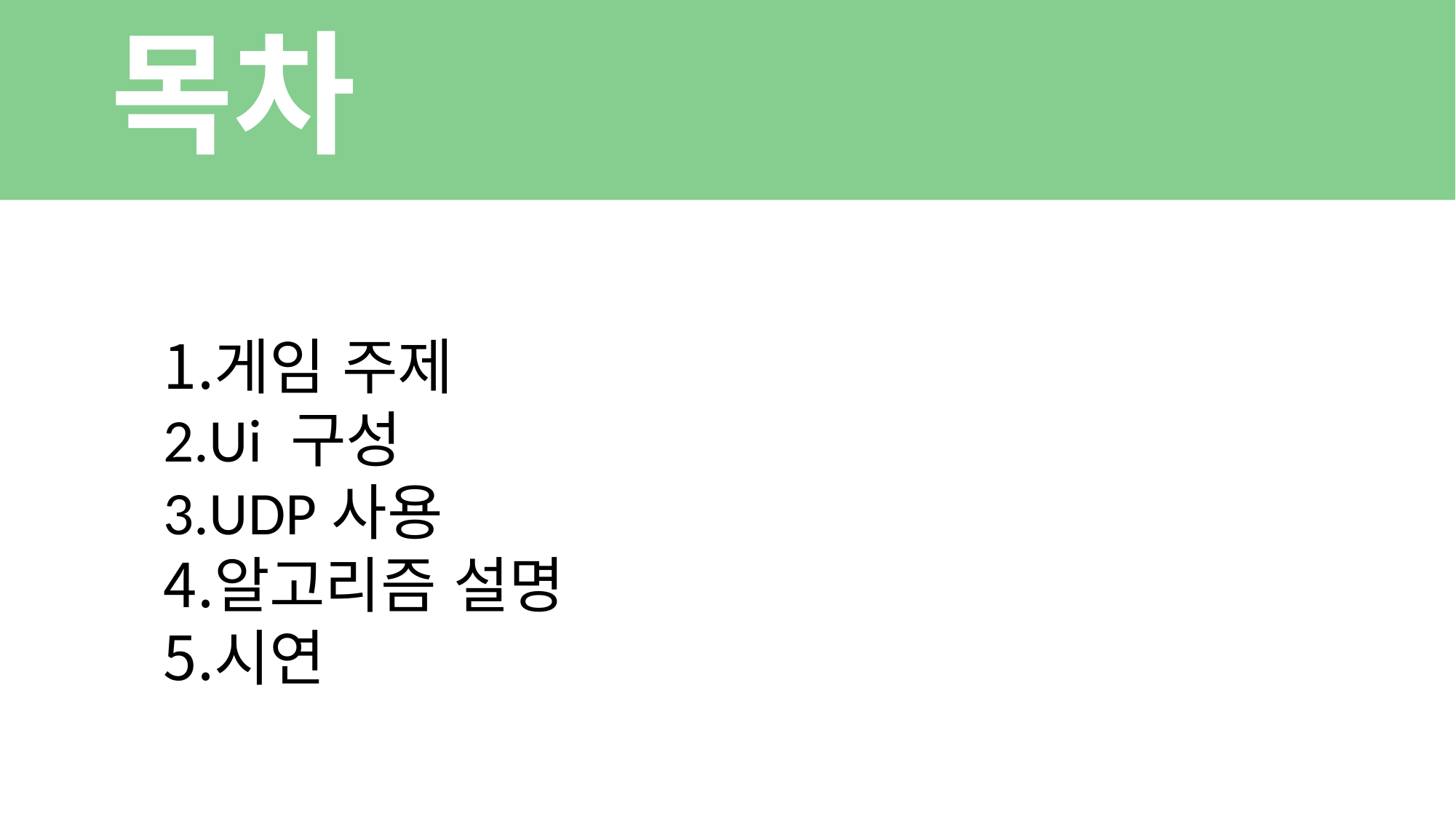

# 목차
게임 주제
Ui 구성
UDP사용
알고리즘 설명
시연